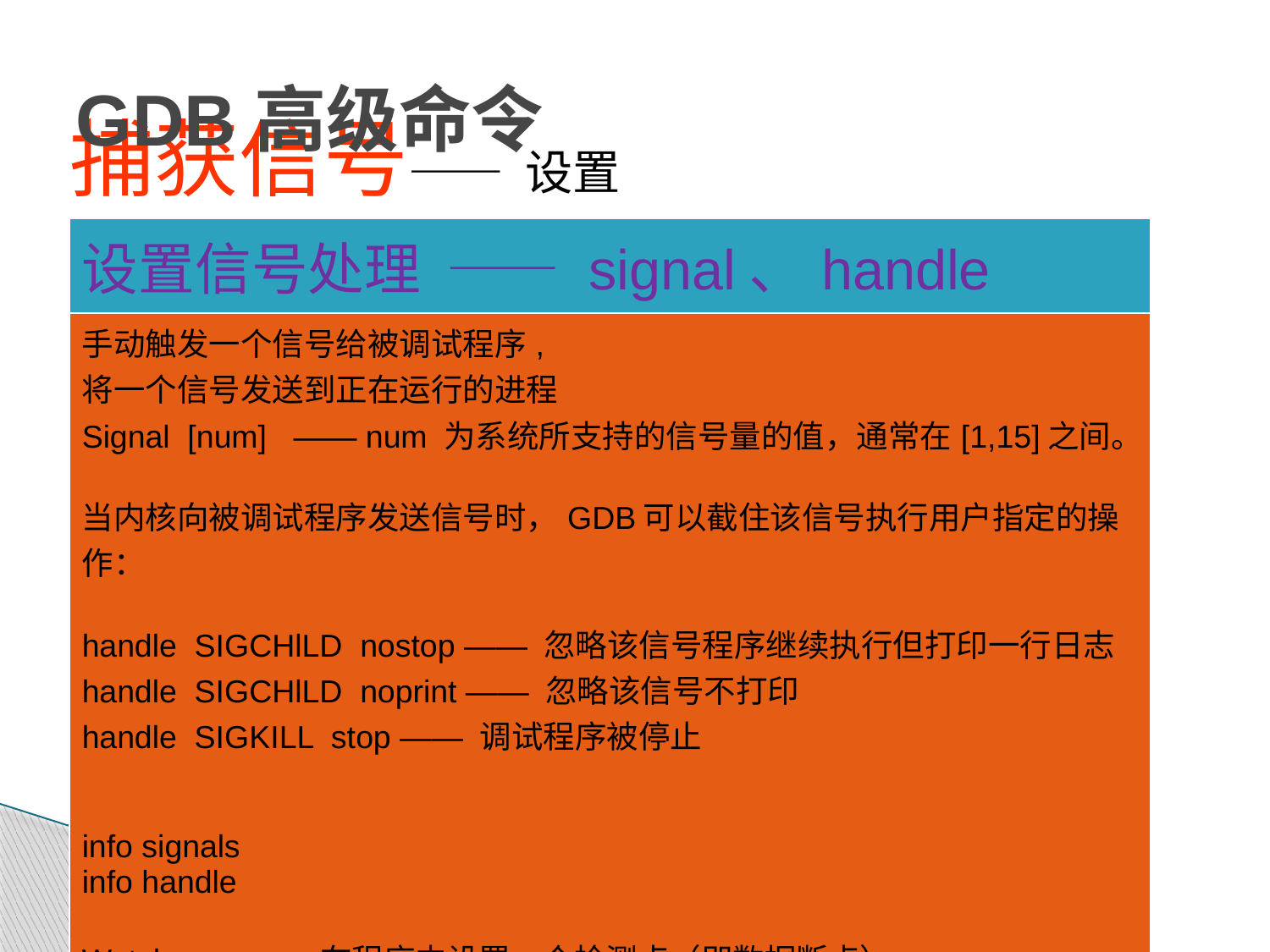

# GDB高级命令
捕获信号——  设置

| 设置信号处理 —— signal、handle |
| --- |
| 手动触发一个信号给被调试程序, 将一个信号发送到正在运行的进程 Signal [num] —— num 为系统所支持的信号量的值，通常在[1,15]之间。 当内核向被调试程序发送信号时，GDB可以截住该信号执行用户指定的操作： handle SIGCHlLD nostop —— 忽略该信号程序继续执行但打印一行日志 handle SIGCHlLD noprint —— 忽略该信号不打印 handle SIGKILL stop —— 调试程序被停止 info signals info handle Watch: 在程序中设置一个检测点（即数据断点） |